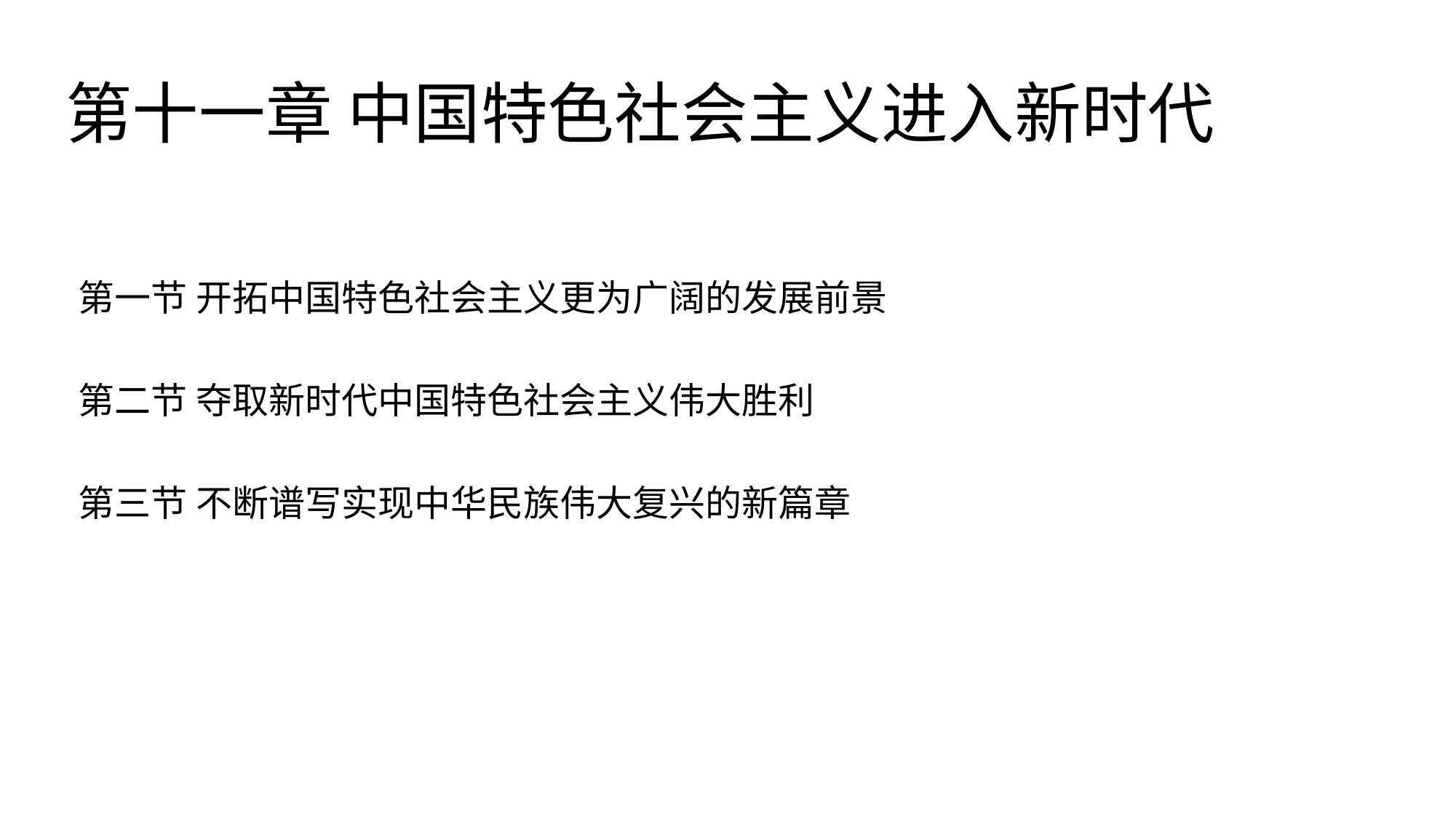

# 第十一章 中国特色社会主义进入新时代
第一节 开拓中国特色社会主义更为广阔的发展前景
第二节 夺取新时代中国特色社会主义伟大胜利
第三节 不断谱写实现中华民族伟大复兴的新篇章